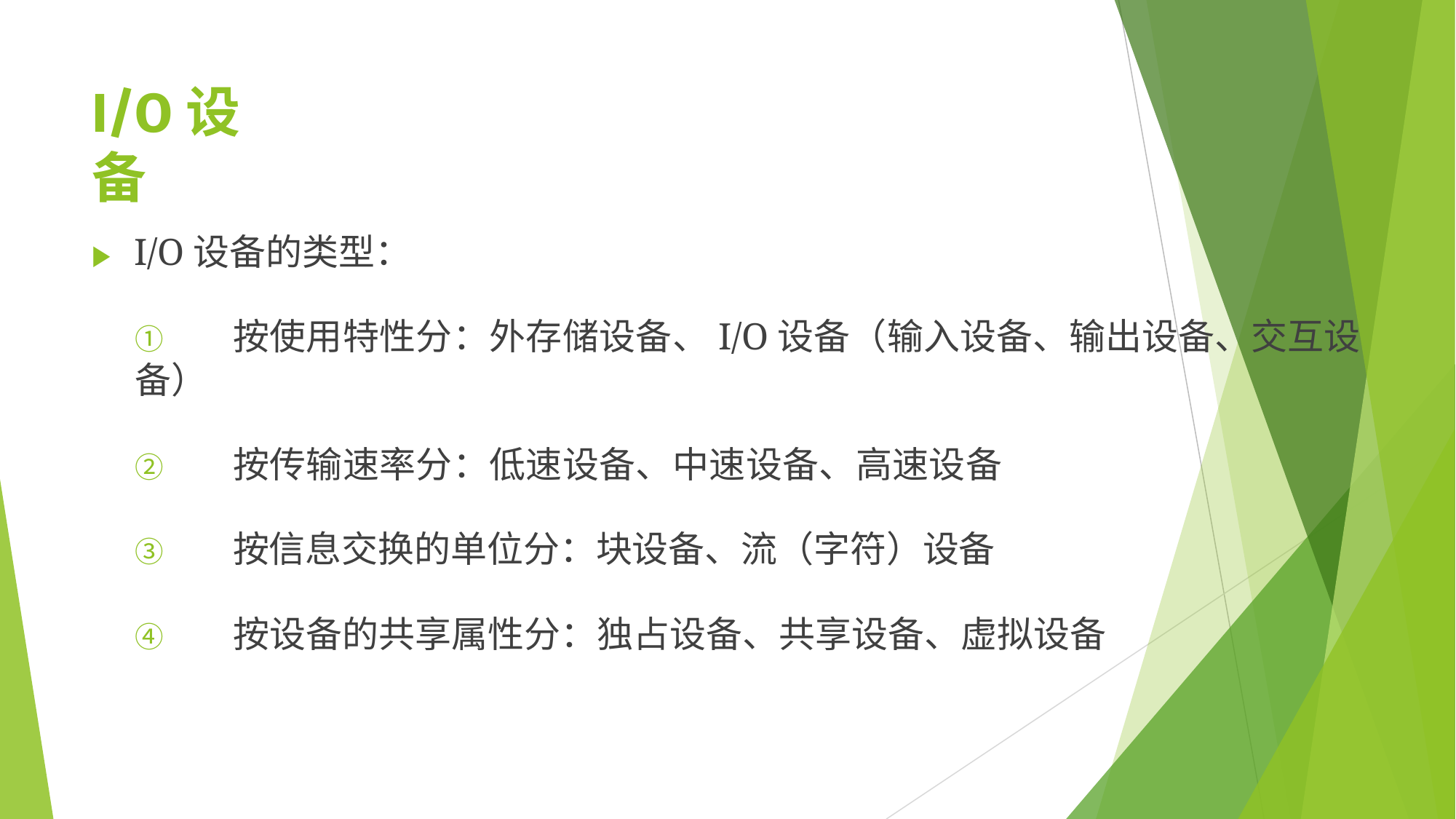

# I/O设备
▶	I/O设备的类型：

①	按使用特性分：外存储设备、I/O设备（输入设备、输出设备、交互设备）

②	按传输速率分：低速设备、中速设备、高速设备

③	按信息交换的单位分：块设备、流（字符）设备

④	按设备的共享属性分：独占设备、共享设备、虚拟设备